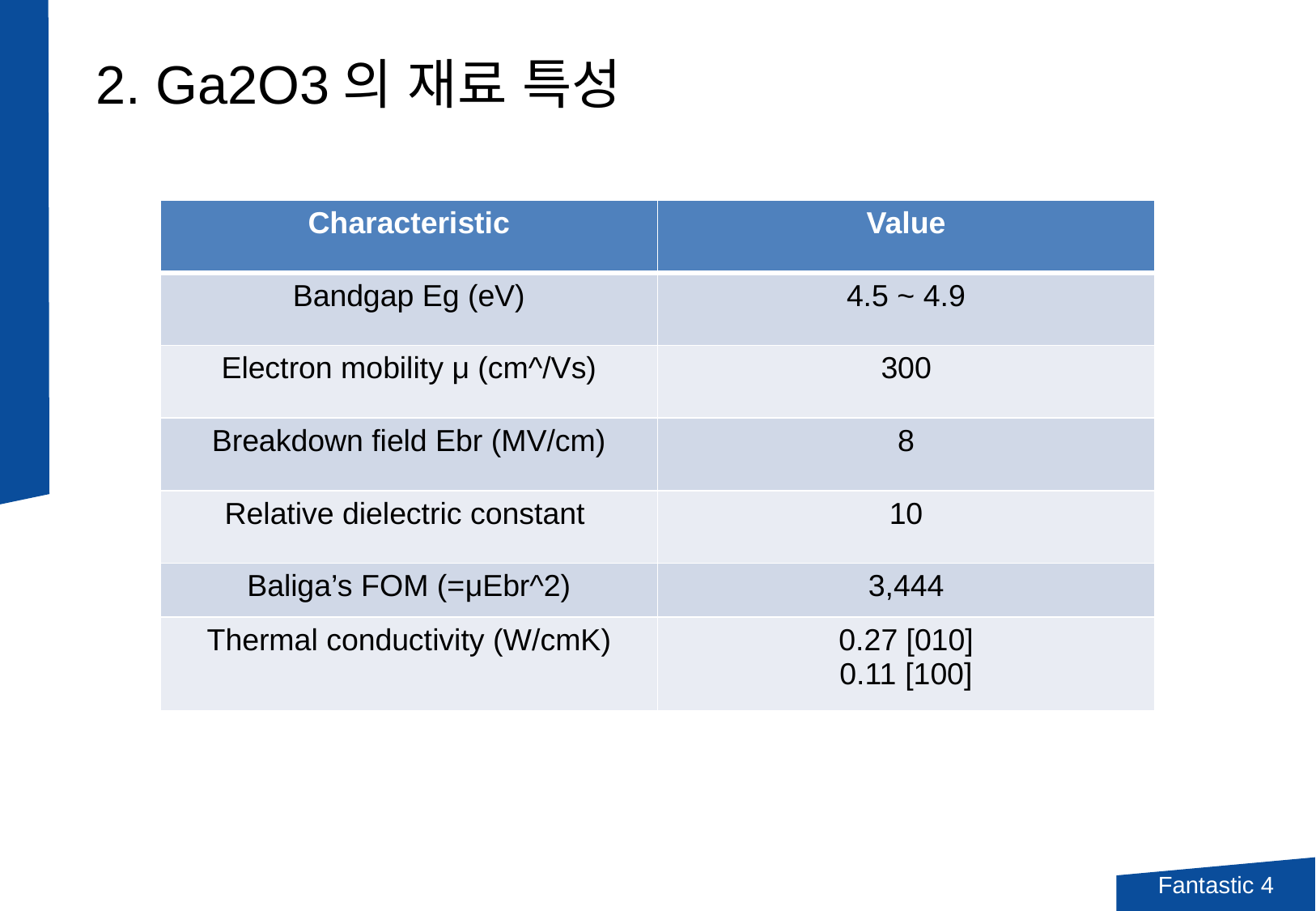

2. Ga2O3의 재료 특성
| Characteristic | Value |
| --- | --- |
| Bandgap Eg (eV) | 4.5 ~ 4.9 |
| Electron mobility μ (cm^/Vs) | 300 |
| Breakdown field Ebr (MV/cm) | 8 |
| Relative dielectric constant | 10 |
| Baliga’s FOM (=μEbr^2) | 3,444 |
| Thermal conductivity (W/cmK) | 0.27 [010] 0.11 [100] |
Fantastic 4